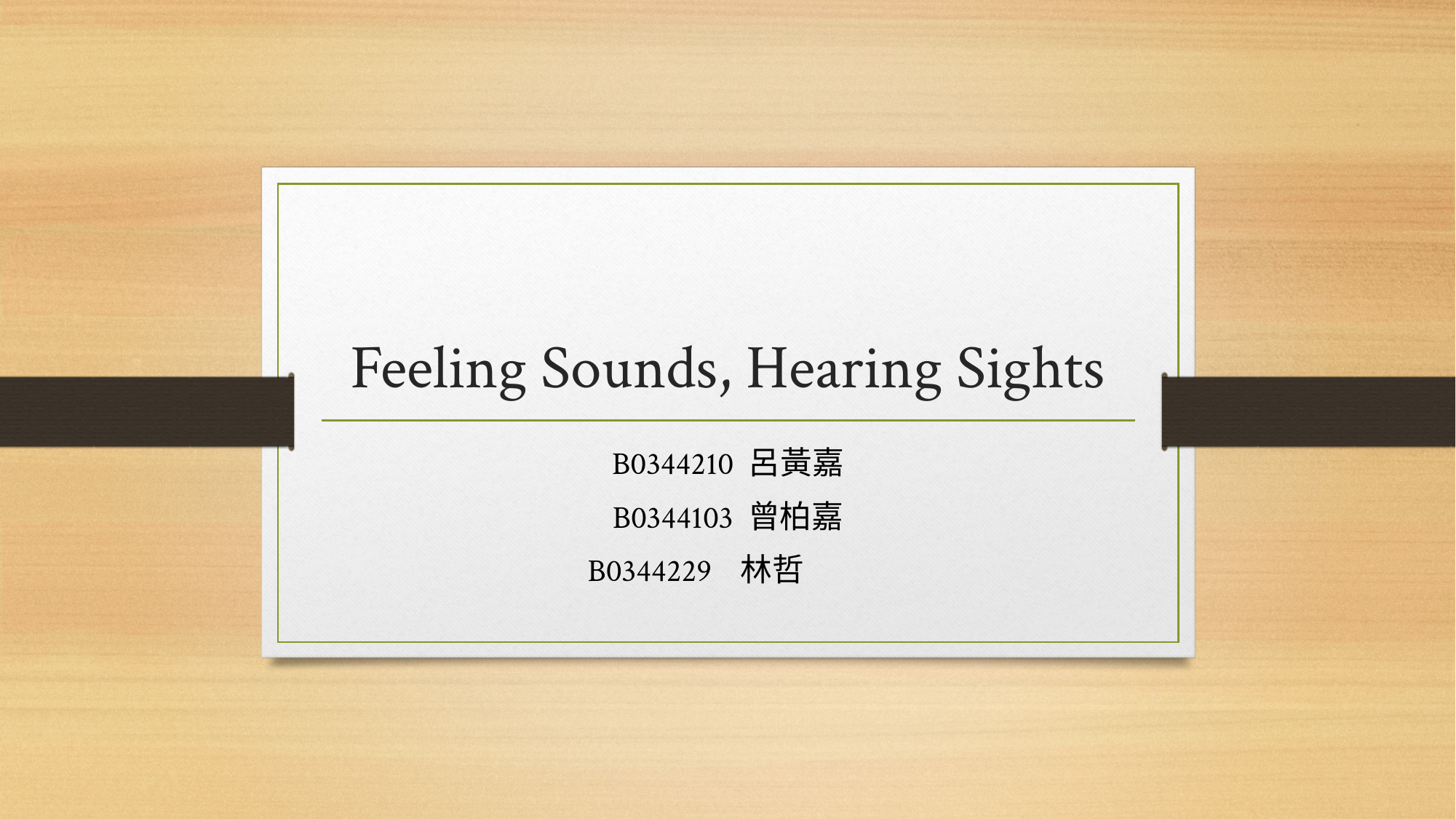

# Feeling Sounds, Hearing Sights
B0344210 呂黃嘉
B0344103 曾柏嘉
                                    B0344229   林哲